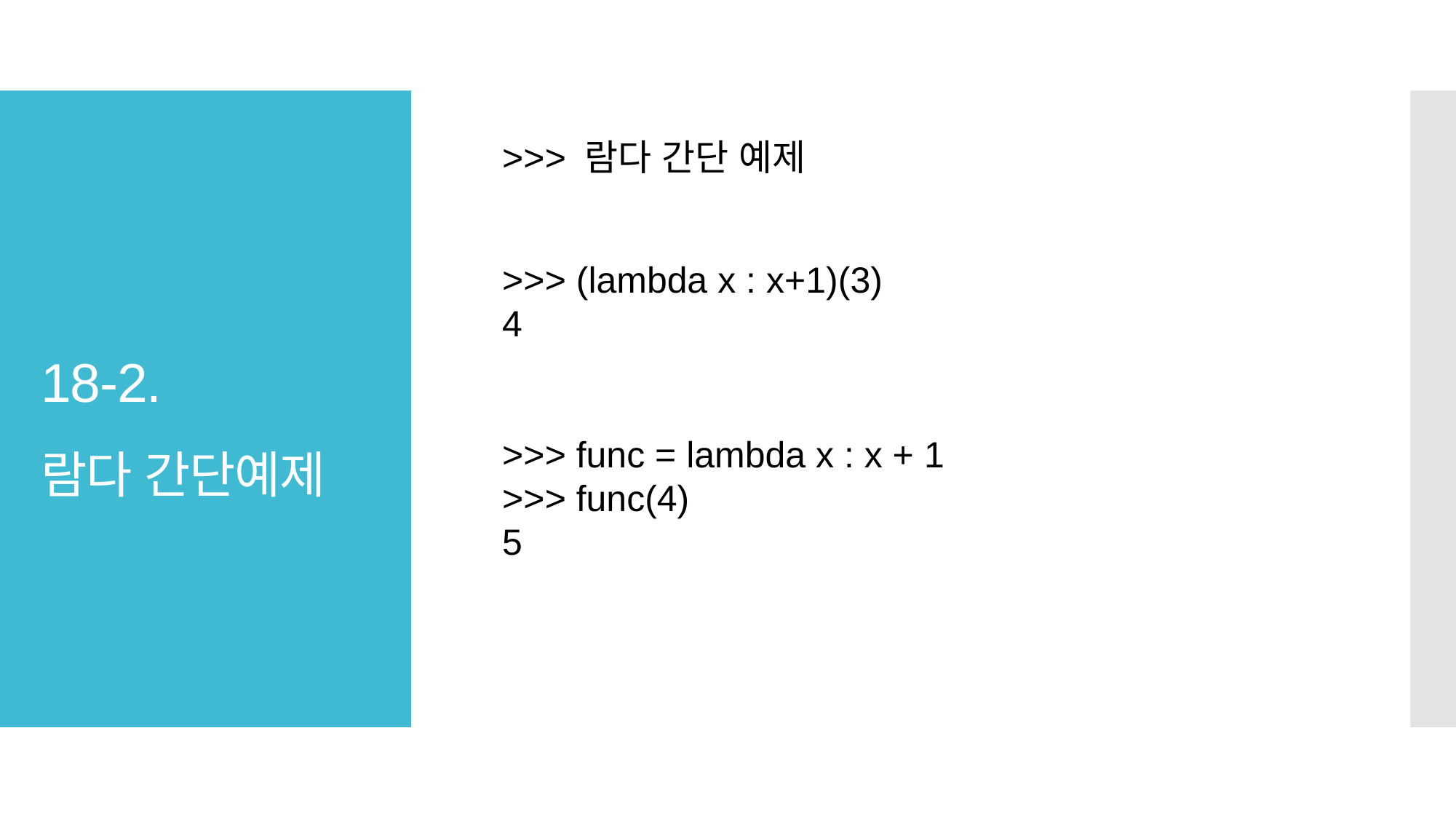

>>> 람다 간단 예제
# 18-2. 람다 간단예제
>>> (lambda x : x+1)(3)
4
>>> func = lambda x : x + 1
>>> func(4)
5